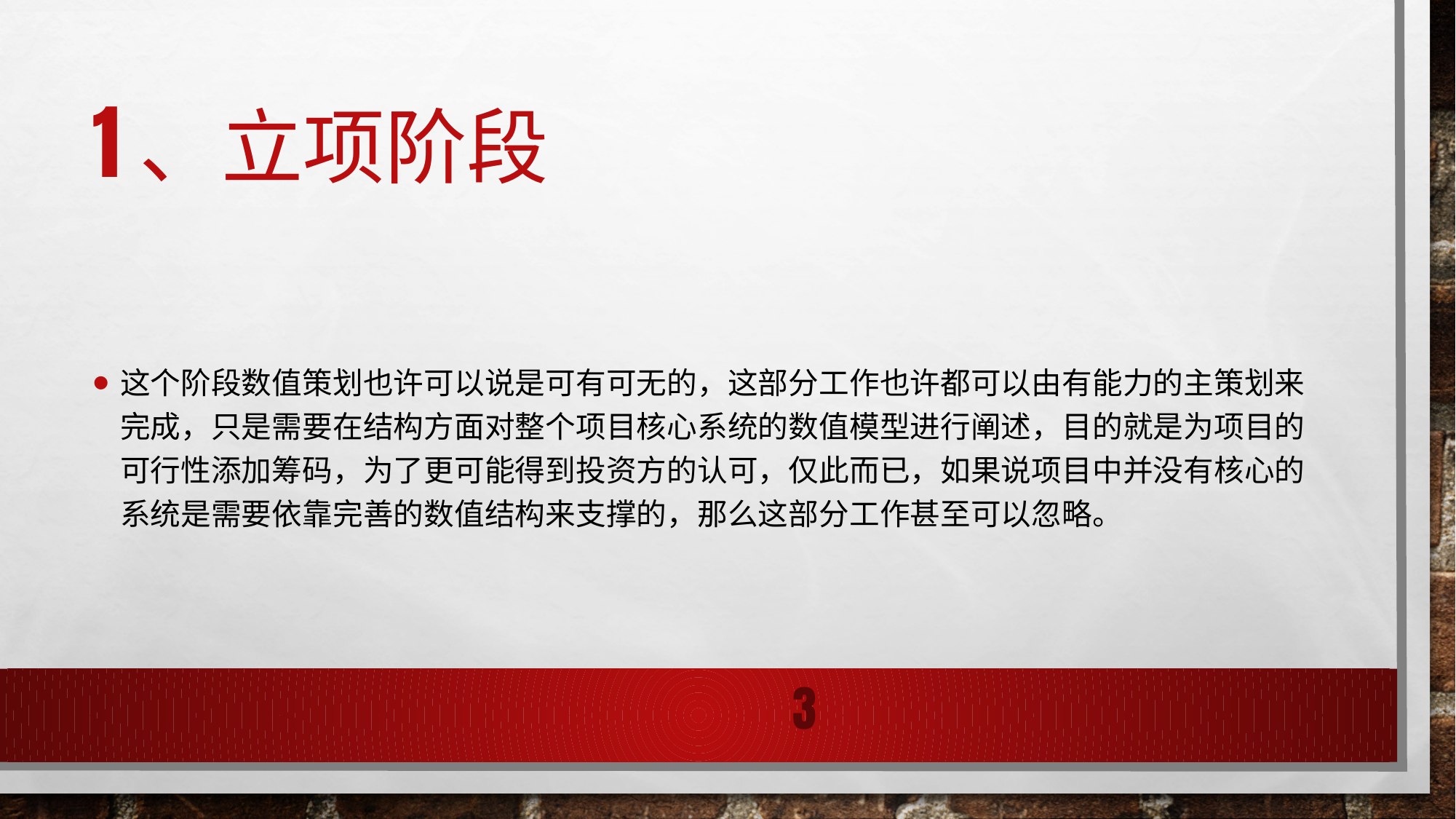

# 1、立项阶段
这个阶段数值策划也许可以说是可有可无的，这部分工作也许都可以由有能力的主策划来完成，只是需要在结构方面对整个项目核心系统的数值模型进行阐述，目的就是为项目的可行性添加筹码，为了更可能得到投资方的认可，仅此而已，如果说项目中并没有核心的系统是需要依靠完善的数值结构来支撑的，那么这部分工作甚至可以忽略。
3